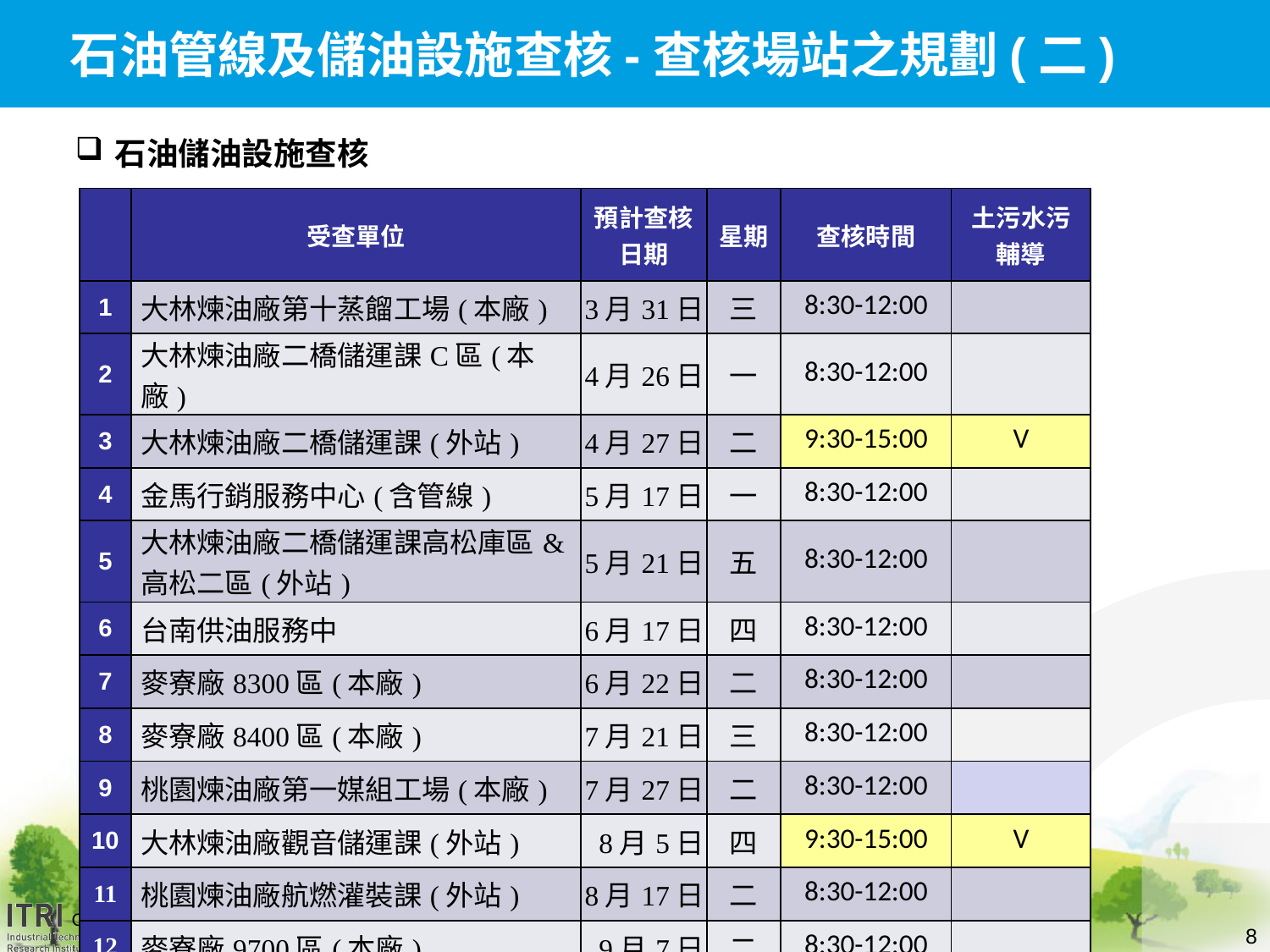

# 石油管線及儲油設施查核-查核場站之規劃(二)
石油儲油設施查核
|  | 受查單位 | 預計查核 日期 | 星期 | 查核時間 | 土污水污輔導 |
| --- | --- | --- | --- | --- | --- |
| 1 | 大林煉油廠第十蒸餾工場(本廠) | 3月31日 | 三 | 8:30-12:00 |  |
| 2 | 大林煉油廠二橋儲運課C區(本廠) | 4月26日 | 一 | 8:30-12:00 |  |
| 3 | 大林煉油廠二橋儲運課(外站) | 4月27日 | 二 | 9:30-15:00 | V |
| 4 | 金馬行銷服務中心(含管線) | 5月17日 | 一 | 8:30-12:00 |  |
| 5 | 大林煉油廠二橋儲運課高松庫區&高松二區(外站) | 5月21日 | 五 | 8:30-12:00 |  |
| 6 | 台南供油服務中 | 6月17日 | 四 | 8:30-12:00 |  |
| 7 | 麥寮廠8300區(本廠) | 6月22日 | 二 | 8:30-12:00 |  |
| 8 | 麥寮廠8400區(本廠) | 7月21日 | 三 | 8:30-12:00 |  |
| 9 | 桃園煉油廠第一媒組工場(本廠) | 7月27日 | 二 | 8:30-12:00 |  |
| 10 | 大林煉油廠觀音儲運課(外站) | 8月5日 | 四 | 9:30-15:00 | V |
| 11 | 桃園煉油廠航燃灌裝課(外站) | 8月17日 | 二 | 8:30-12:00 |  |
| 12 | 麥寮廠9700區(本廠) | 9月7日 | 二 | 8:30-12:00 |  |
8